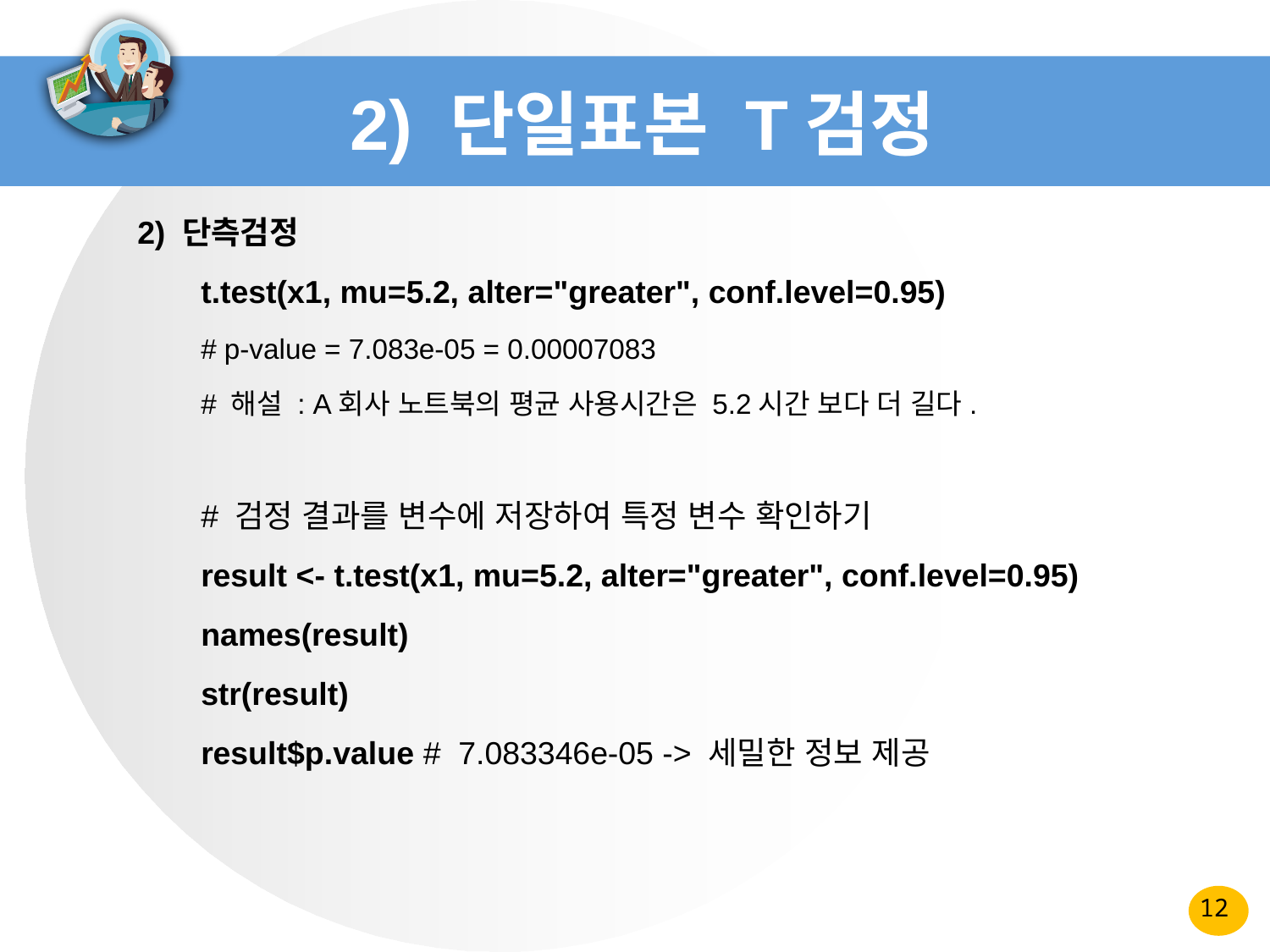

# 2) 단일표본 T검정
2) 단측검정
t.test(x1, mu=5.2, alter="greater", conf.level=0.95)
# p-value = 7.083e-05 = 0.00007083
# 해설 : A회사 노트북의 평균 사용시간은 5.2시간 보다 더 길다.

# 검정 결과를 변수에 저장하여 특정 변수 확인하기
result <- t.test(x1, mu=5.2, alter="greater", conf.level=0.95)
names(result)
str(result)
result$p.value #  7.083346e-05 -> 세밀한 정보 제공
12